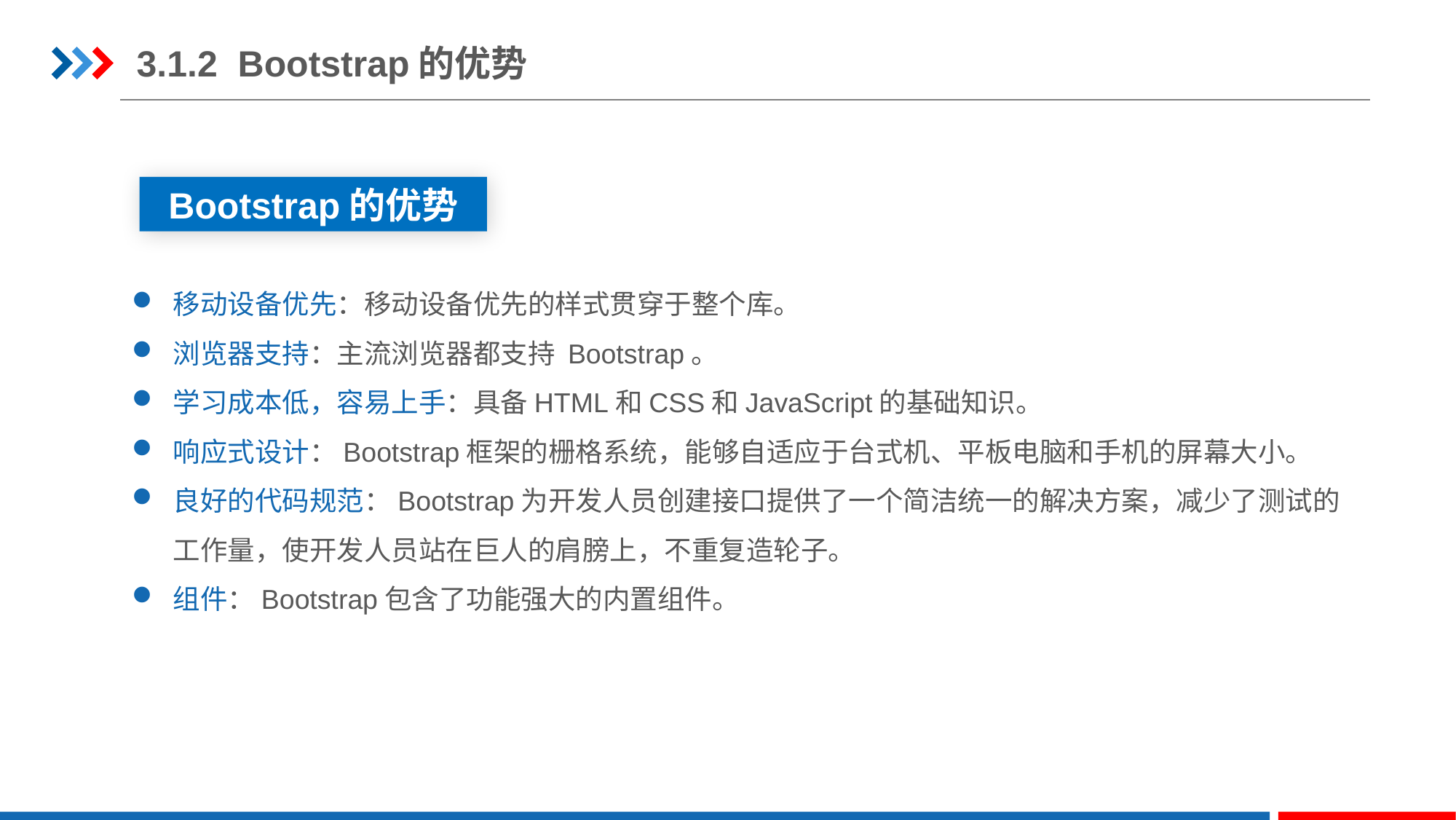

3.1.2  Bootstrap的优势
Bootstrap的优势
移动设备优先：移动设备优先的样式贯穿于整个库。
浏览器支持：主流浏览器都支持 Bootstrap。
学习成本低，容易上手：具备HTML和CSS和JavaScript的基础知识。
响应式设计：Bootstrap框架的栅格系统，能够自适应于台式机、平板电脑和手机的屏幕大小。
良好的代码规范：Bootstrap为开发人员创建接口提供了一个简洁统一的解决方案，减少了测试的工作量，使开发人员站在巨人的肩膀上，不重复造轮子。
组件：Bootstrap包含了功能强大的内置组件。